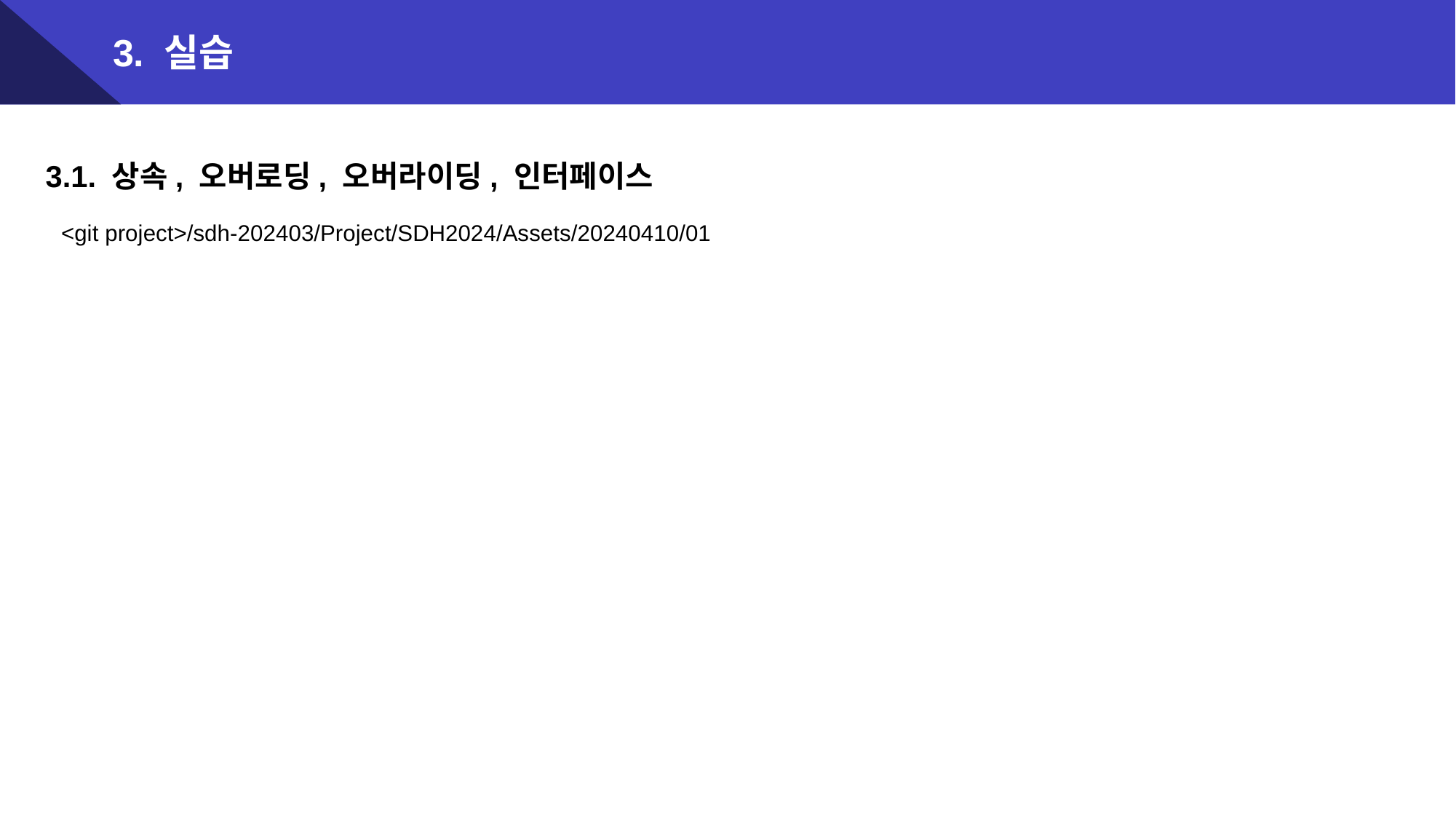

3. 실습
3.1. 상속, 오버로딩, 오버라이딩, 인터페이스
<git project>/sdh-202403/Project/SDH2024/Assets/20240410/01